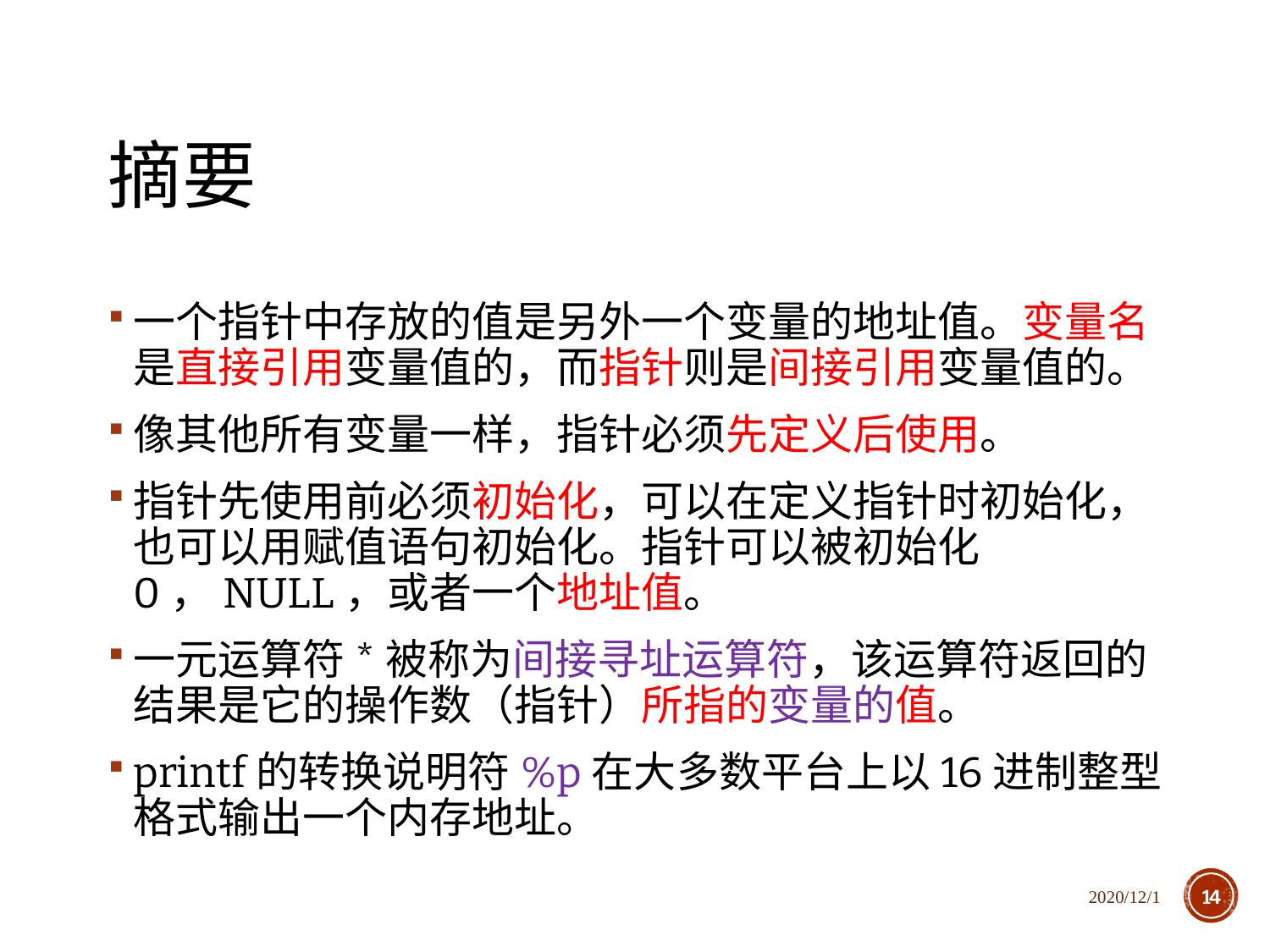

# 摘要
一个指针中存放的值是另外一个变量的地址值。变量名是直接引用变量值的，而指针则是间接引用变量值的。
像其他所有变量一样，指针必须先定义后使用。
指针先使用前必须初始化，可以在定义指针时初始化，也可以用赋值语句初始化。指针可以被初始化0，NULL，或者一个地址值。
一元运算符*被称为间接寻址运算符，该运算符返回的结果是它的操作数（指针）所指的变量的值。
printf的转换说明符%p在大多数平台上以16进制整型格式输出一个内存地址。
2020/12/1
14